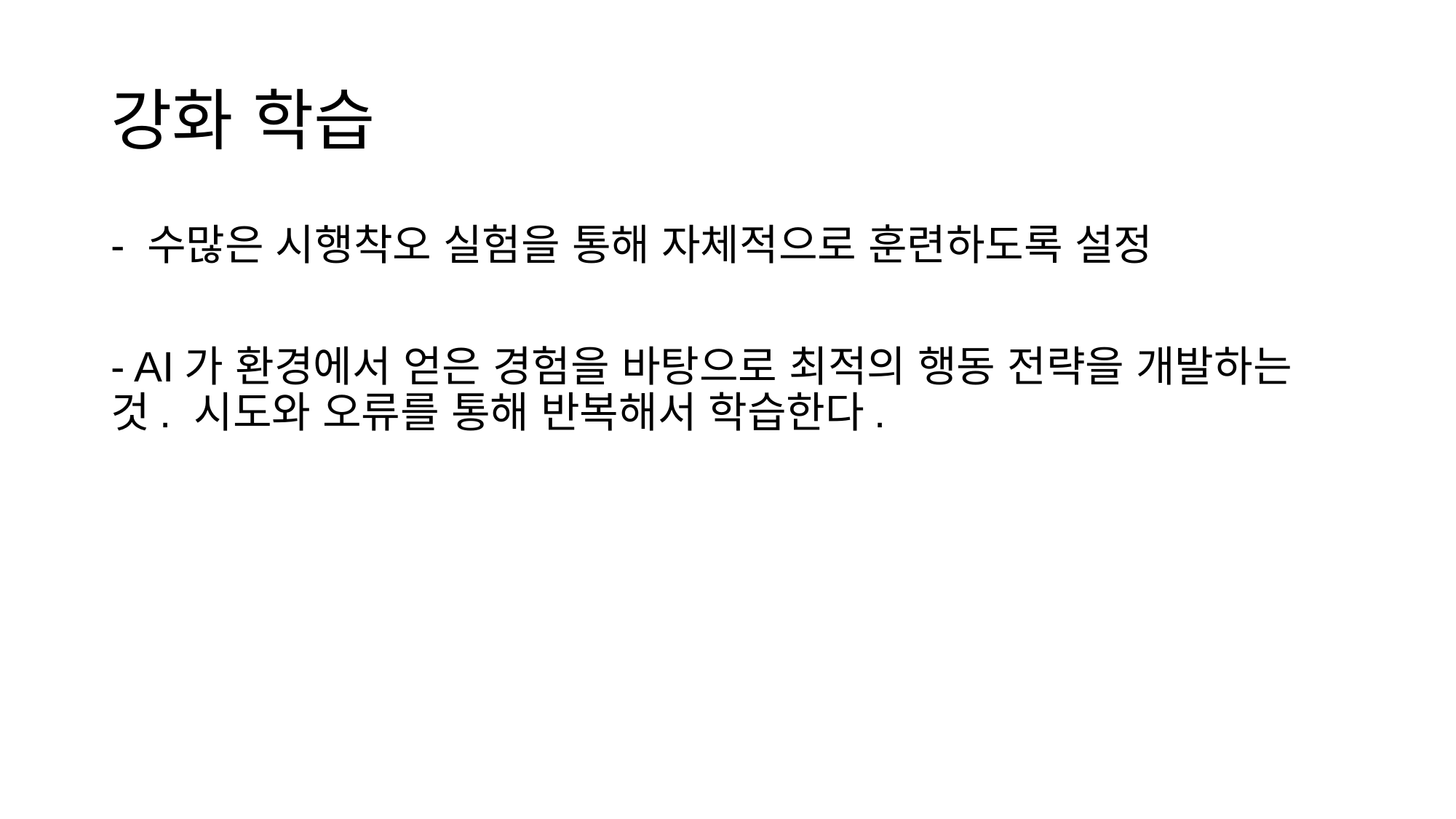

# 강화 학습
- 수많은 시행착오 실험을 통해 자체적으로 훈련하도록 설정

- AI가 환경에서 얻은 경험을 바탕으로 최적의 행동 전략을 개발하는 것. 시도와 오류를 통해 반복해서 학습한다.